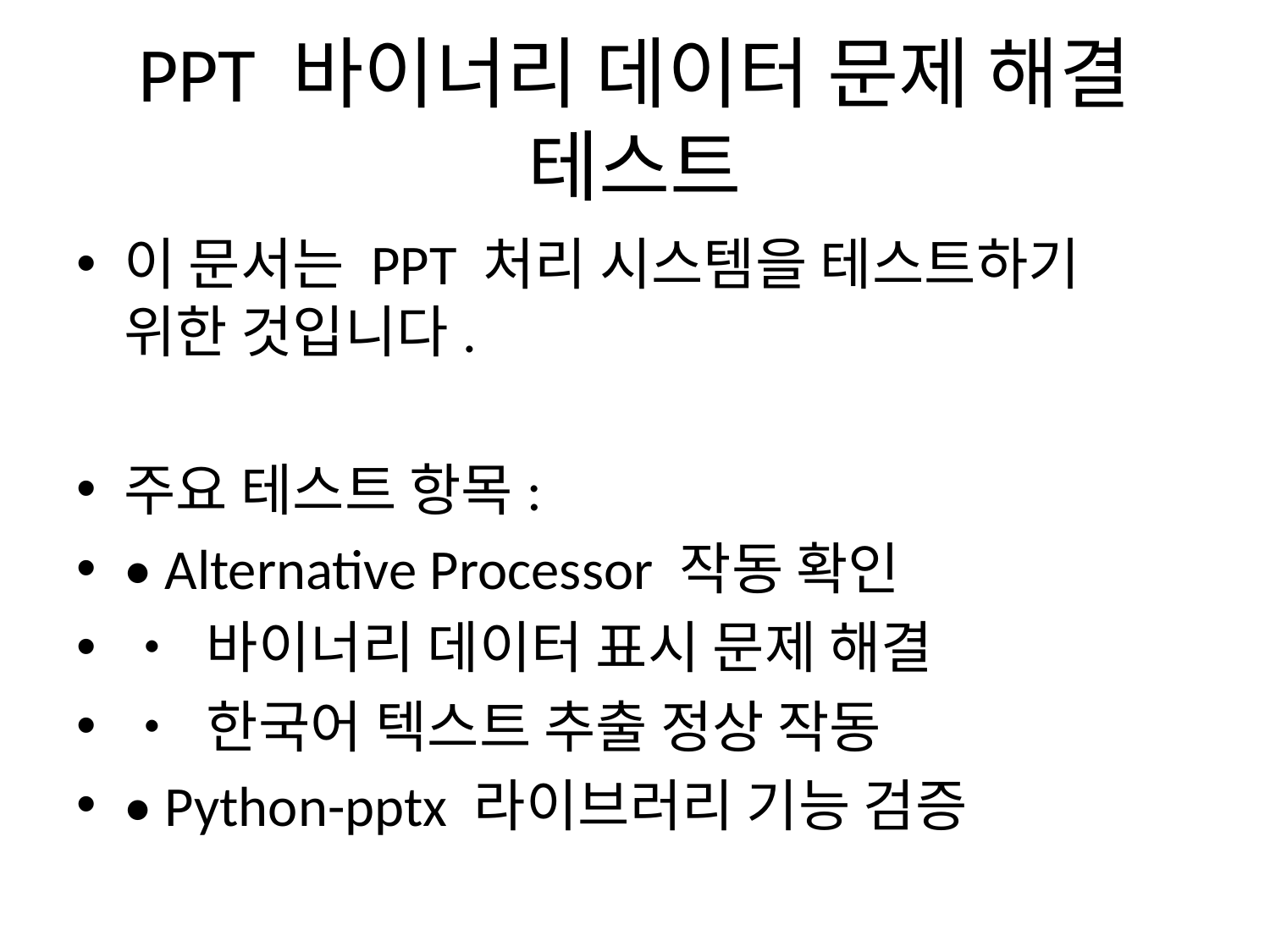

# PPT 바이너리 데이터 문제 해결 테스트
이 문서는 PPT 처리 시스템을 테스트하기 위한 것입니다.

주요 테스트 항목:
• Alternative Processor 작동 확인
• 바이너리 데이터 표시 문제 해결
• 한국어 텍스트 추출 정상 작동
• Python-pptx 라이브러리 기능 검증